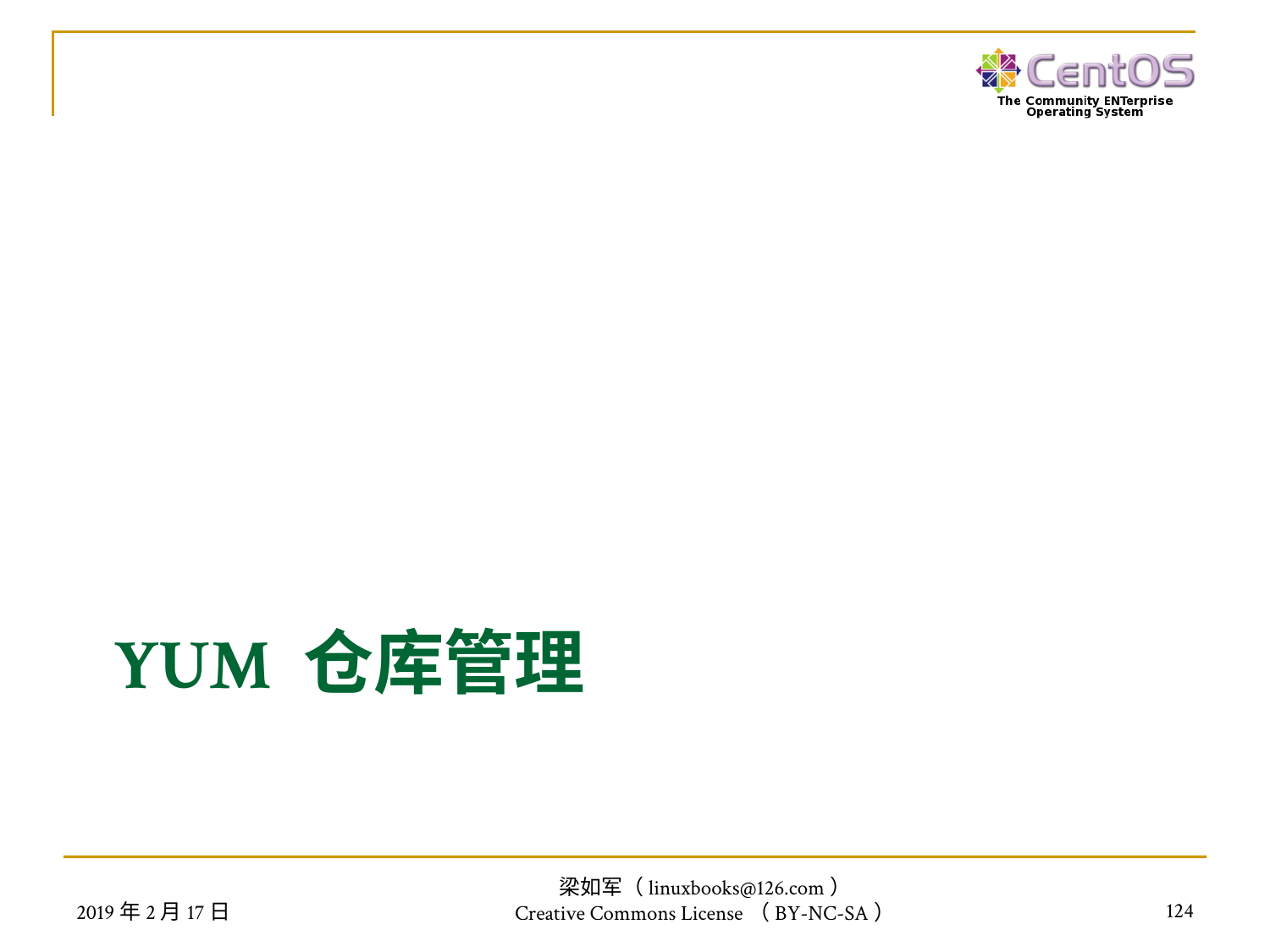

# yum 仓库管理
2019年2月17日
124
梁如军（linuxbooks@126.com）
Creative Commons License（BY-NC-SA）